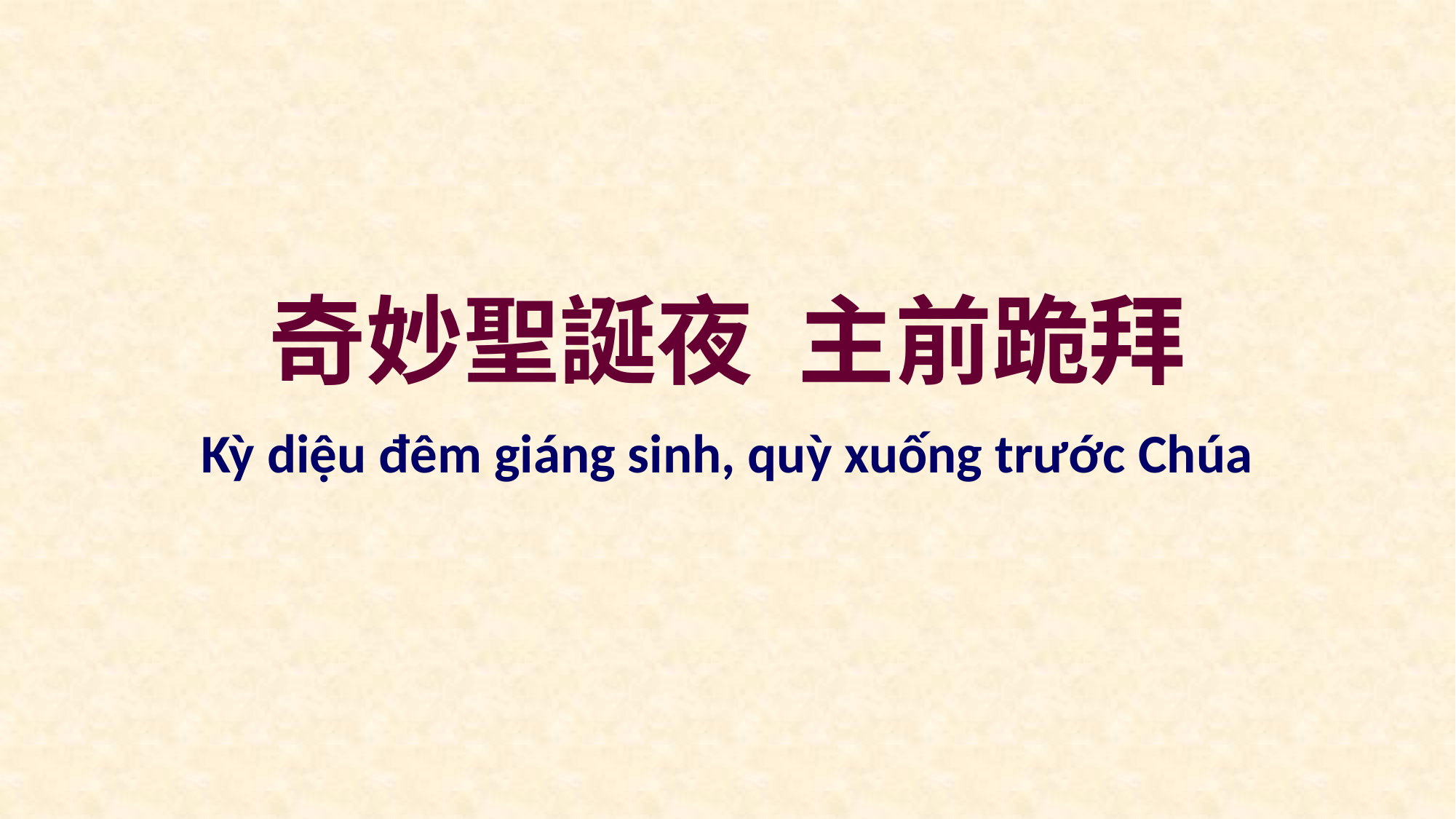

奇妙聖誕夜  主前跪拜
Kỳ diệu đêm giáng sinh, quỳ xuống trước Chúa